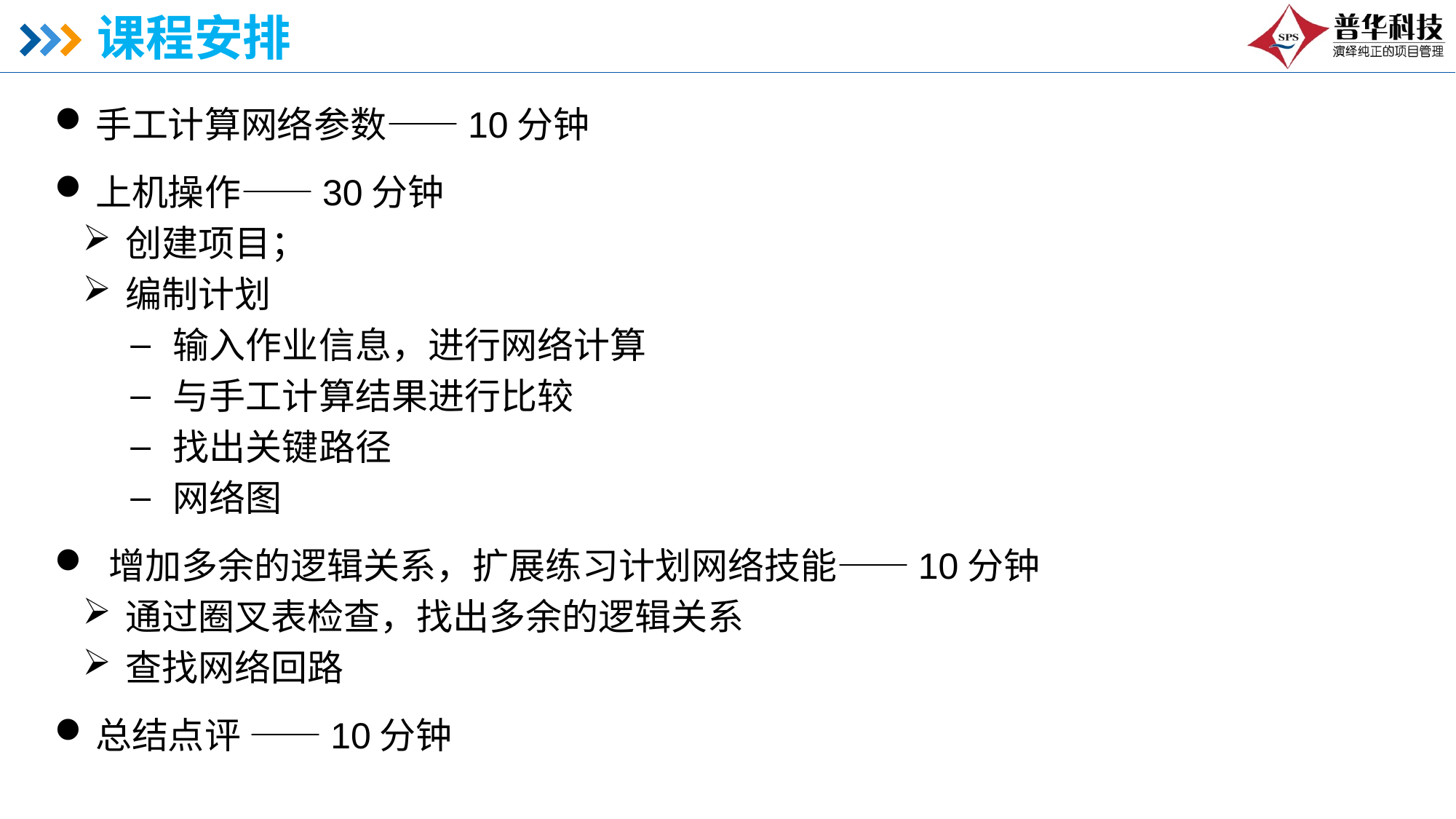

# 课程安排
手工计算网络参数——10分钟

上机操作——30分钟
创建项目；
编制计划
输入作业信息，进行网络计算
与手工计算结果进行比较
找出关键路径
网络图

增加多余的逻辑关系，扩展练习计划网络技能——10分钟
通过圈叉表检查，找出多余的逻辑关系
查找网络回路

总结点评 ——10分钟